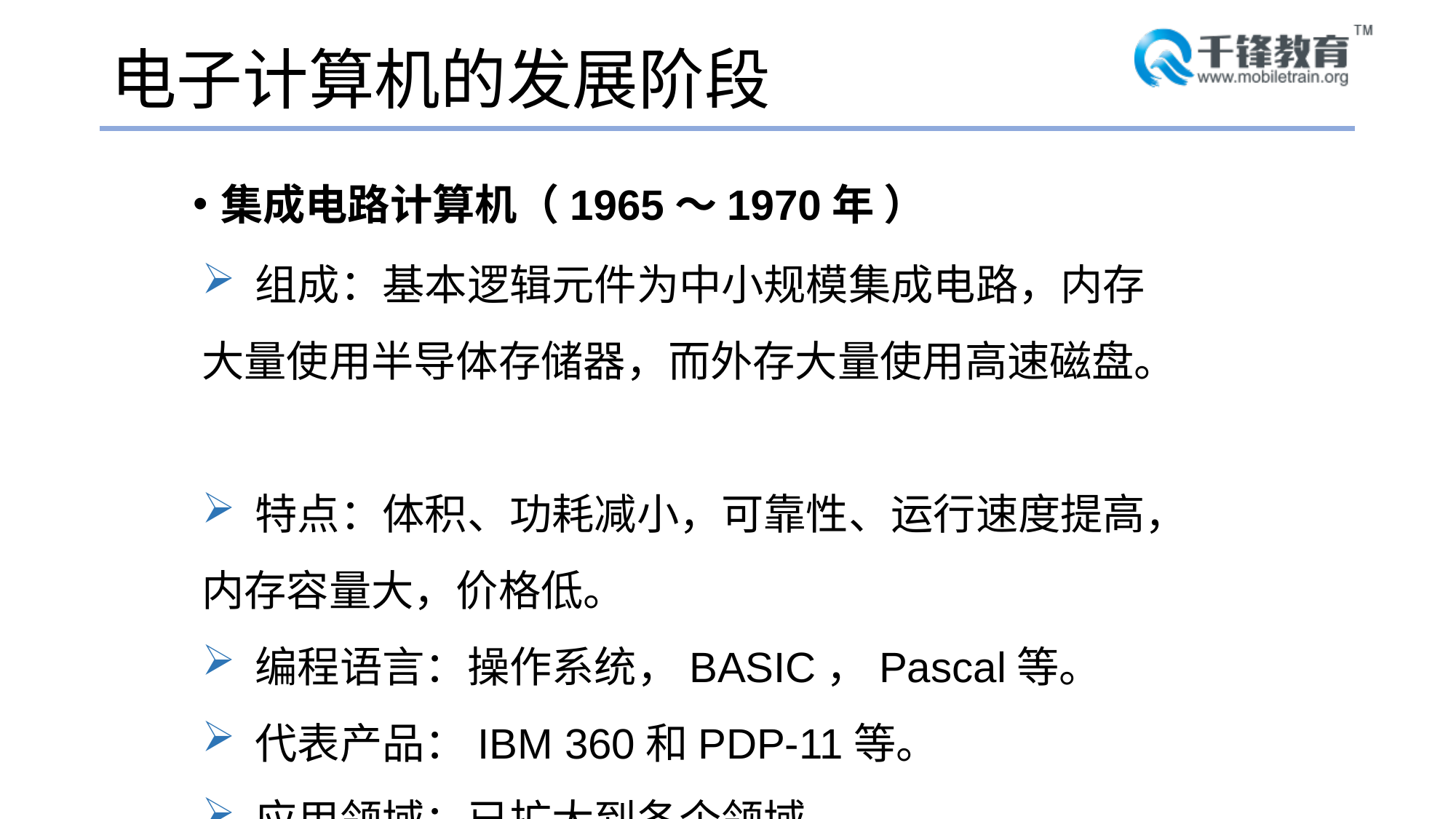

# 电子计算机的发展阶段
集成电路计算机（1965～1970年 ）
 组成：基本逻辑元件为中小规模集成电路，内存大量使用半导体存储器，而外存大量使用高速磁盘。
 特点：体积、功耗减小，可靠性、运行速度提高，内存容量大，价格低。
 编程语言：操作系统，BASIC，Pascal等。
 代表产品：IBM 360和PDP-11等。
 应用领域：已扩大到各个领域。